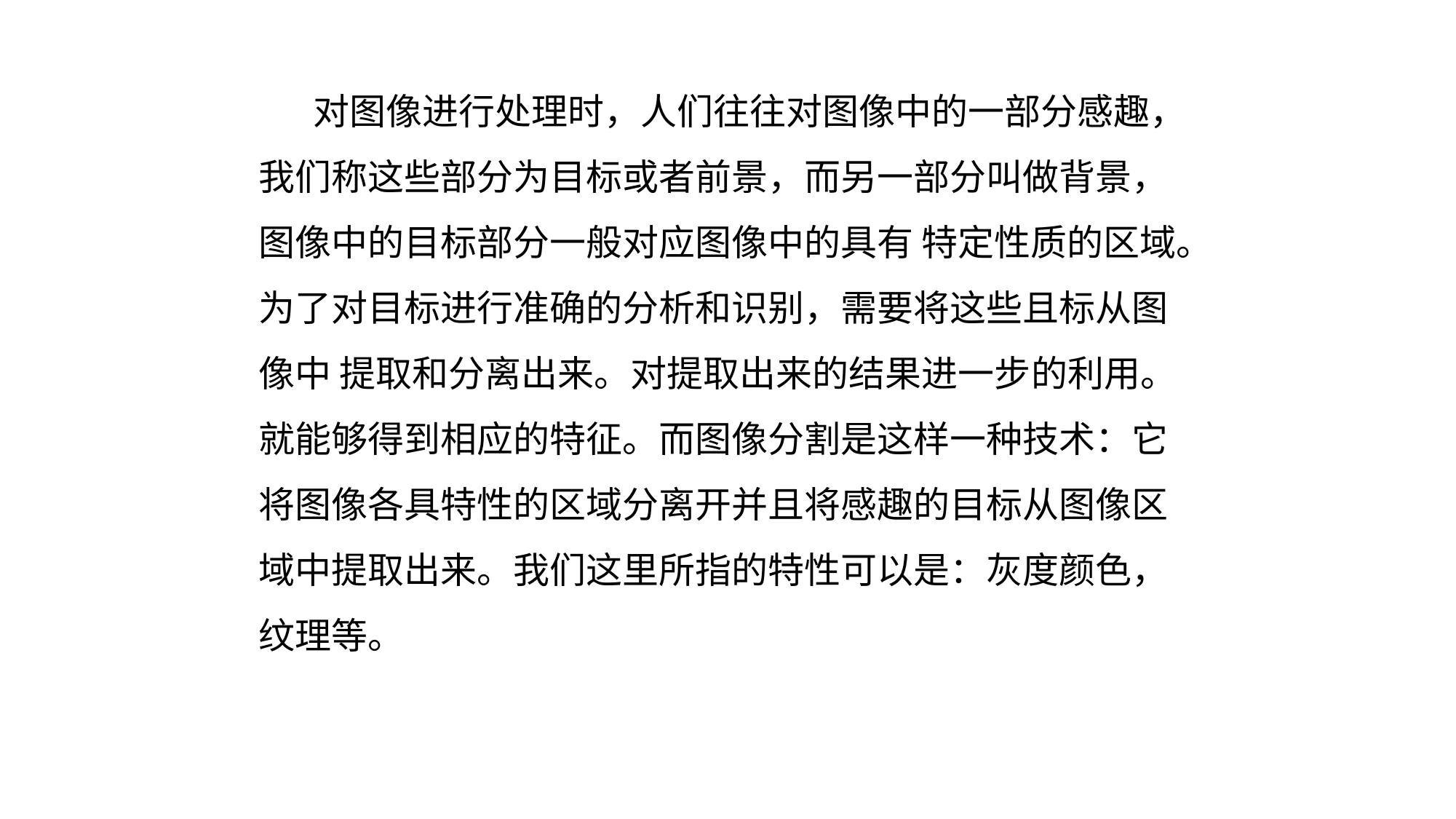

对图像进行处理时，人们往往对图像中的一部分感趣，我们称这些部分为目标或者前景，而另一部分叫做背景，图像中的目标部分一般对应图像中的具有 特定性质的区域。为了对目标进行准确的分析和识别，需要将这些且标从图像中 提取和分离出来。对提取出来的结果进一步的利用。就能够得到相应的特征。而图像分割是这样一种技术：它将图像各具特性的区域分离开并且将感趣的目标从图像区域中提取出来。我们这里所指的特性可以是：灰度颜色，纹理等。